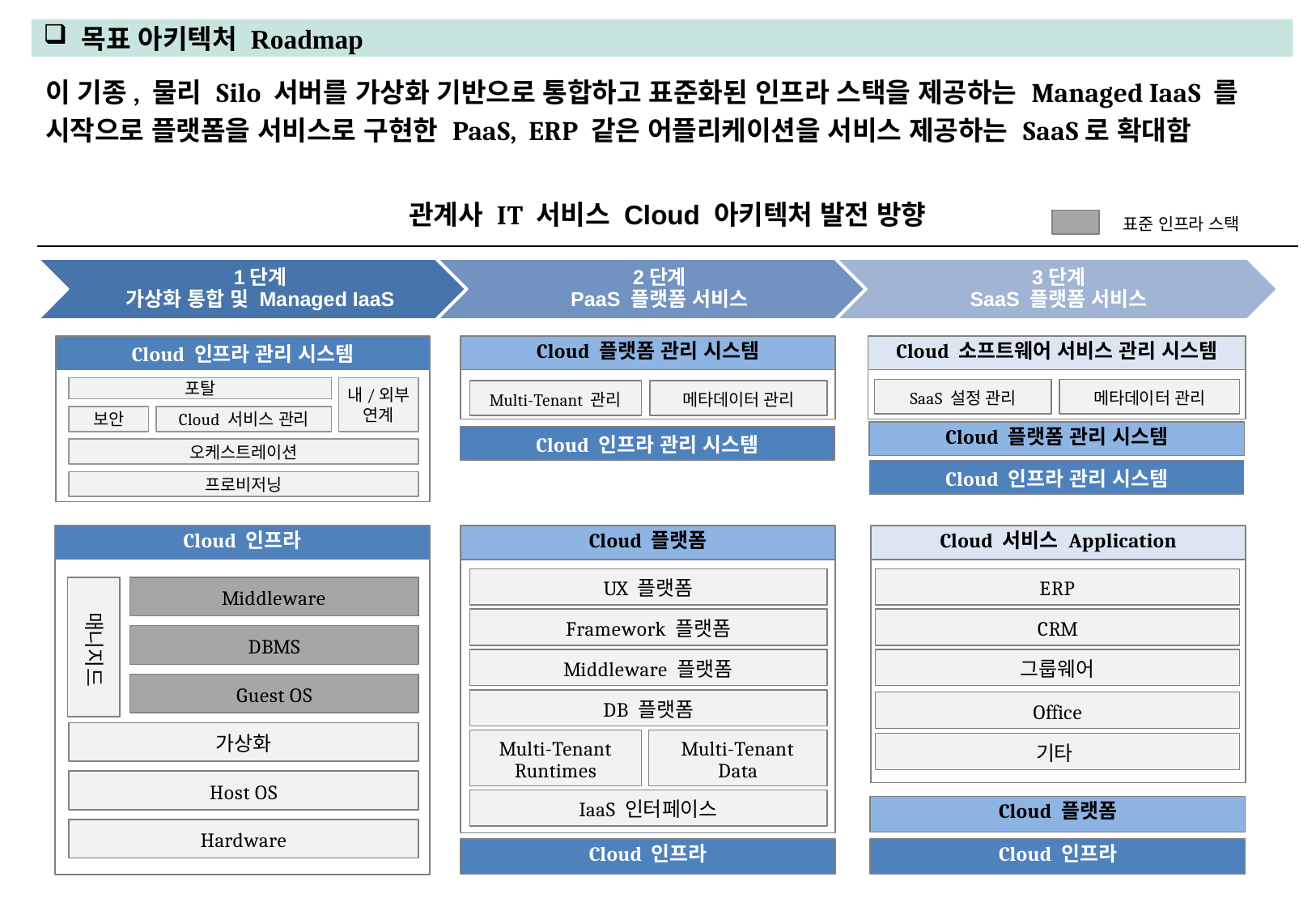

목표 아키텍처 Roadmap
이 기종, 물리 Silo 서버를 가상화 기반으로 통합하고 표준화된 인프라 스택을 제공하는 Managed IaaS 를 시작으로 플랫폼을 서비스로 구현한 PaaS,  ERP 같은 어플리케이션을 서비스 제공하는 SaaS로 확대함
관계사 IT 서비스 Cloud 아키텍처 발전 방향
표준 인프라 스택

1단계
가상화 통합 및 Managed IaaS
2단계
PaaS 플랫폼 서비스
3단계
SaaS 플랫폼 서비스
Cloud 인프라 관리 시스템
Cloud 플랫폼 관리 시스템
Cloud 소프트웨어 서비스 관리 시스템

포탈
내/외부
연계
SaaS 설정 관리
메타데이터 관리
Multi-Tenant 관리
메타데이터 관리
보안
Cloud 서비스 관리
Cloud 플랫폼 관리 시스템
Cloud 인프라 관리 시스템
오케스트레이션
Cloud 인프라 관리 시스템
프로비저닝
Cloud 인프라
Cloud 플랫폼
Cloud 서비스 Application

UX 플랫폼
ERP
매니지드
Middleware
Framework 플랫폼
CRM
DBMS
Middleware 플랫폼
그룹웨어
Guest OS
DB 플랫폼
Office
가상화
Multi-Tenant Runtimes
Multi-Tenant
Data
기타
Host OS
IaaS 인터페이스
Cloud 플랫폼
Hardware
Cloud 인프라
Cloud 인프라